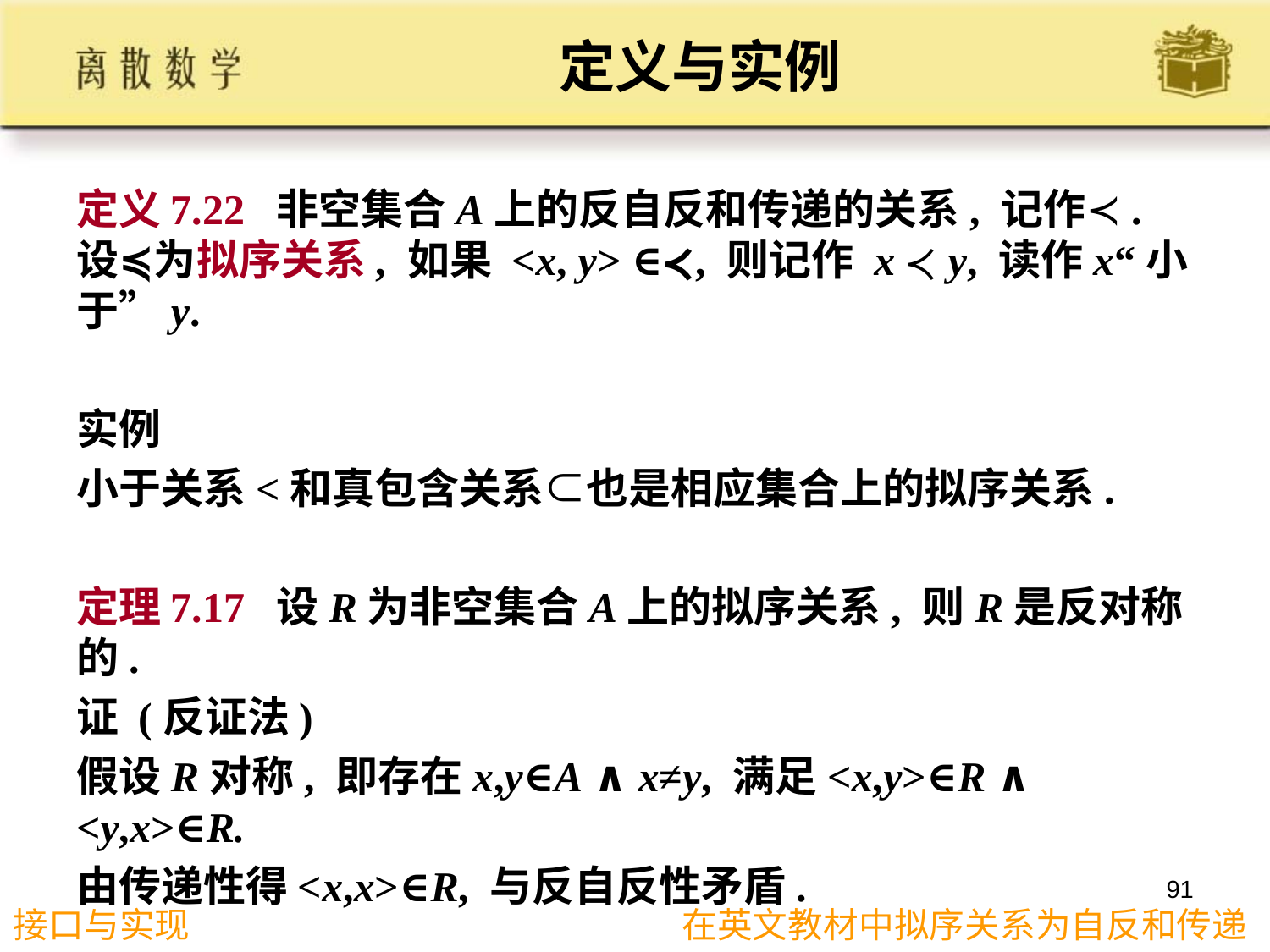

# 定义与实例
定义7.22  非空集合A上的反自反和传递的关系, 记作≺. 设≼为拟序关系, 如果 <x, y> ∈≺, 则记作 x ≺ y, 读作x“小于”y.

实例
小于关系<和真包含关系⊂也是相应集合上的拟序关系.

定理7.17  设R为非空集合A上的拟序关系, 则R是反对称的.
证 (反证法)
假设R对称, 即存在x,y∈A ∧ x≠y, 满足<x,y>∈R ∧ <y,x>∈R.
由传递性得<x,x>∈R, 与反自反性矛盾.
91
接口与实现
在英文教材中拟序关系为自反和传递